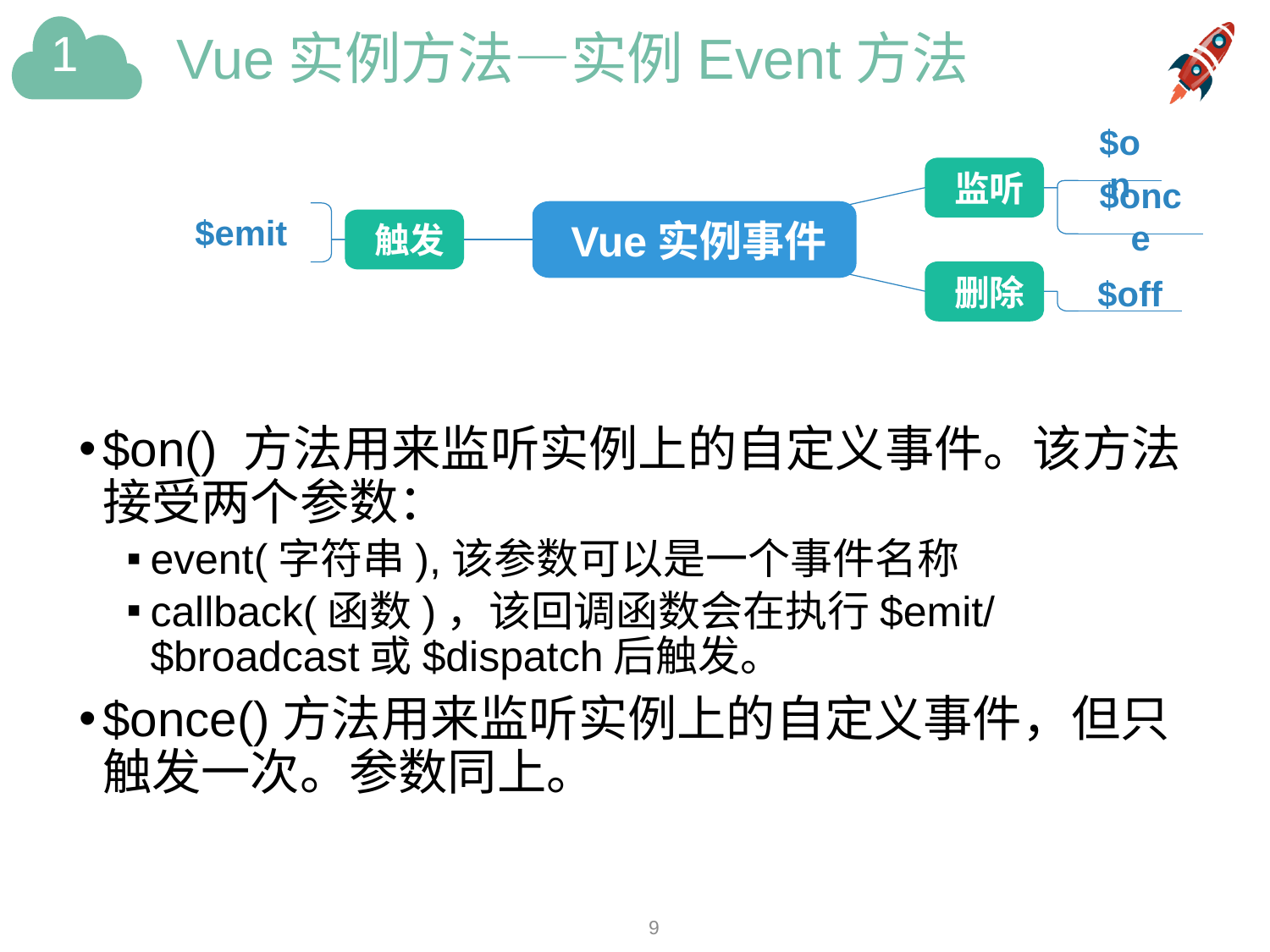

# Vue实例方法—实例Event方法
$on

监听

$once

Vue实例事件
$emit

触发

删除
$off

$on() 方法用来监听实例上的自定义事件。该方法接受两个参数：
event(字符串),该参数可以是一个事件名称
callback(函数)，该回调函数会在执行$emit/$broadcast或$dispatch后触发。
$once()方法用来监听实例上的自定义事件，但只触发一次。参数同上。
9